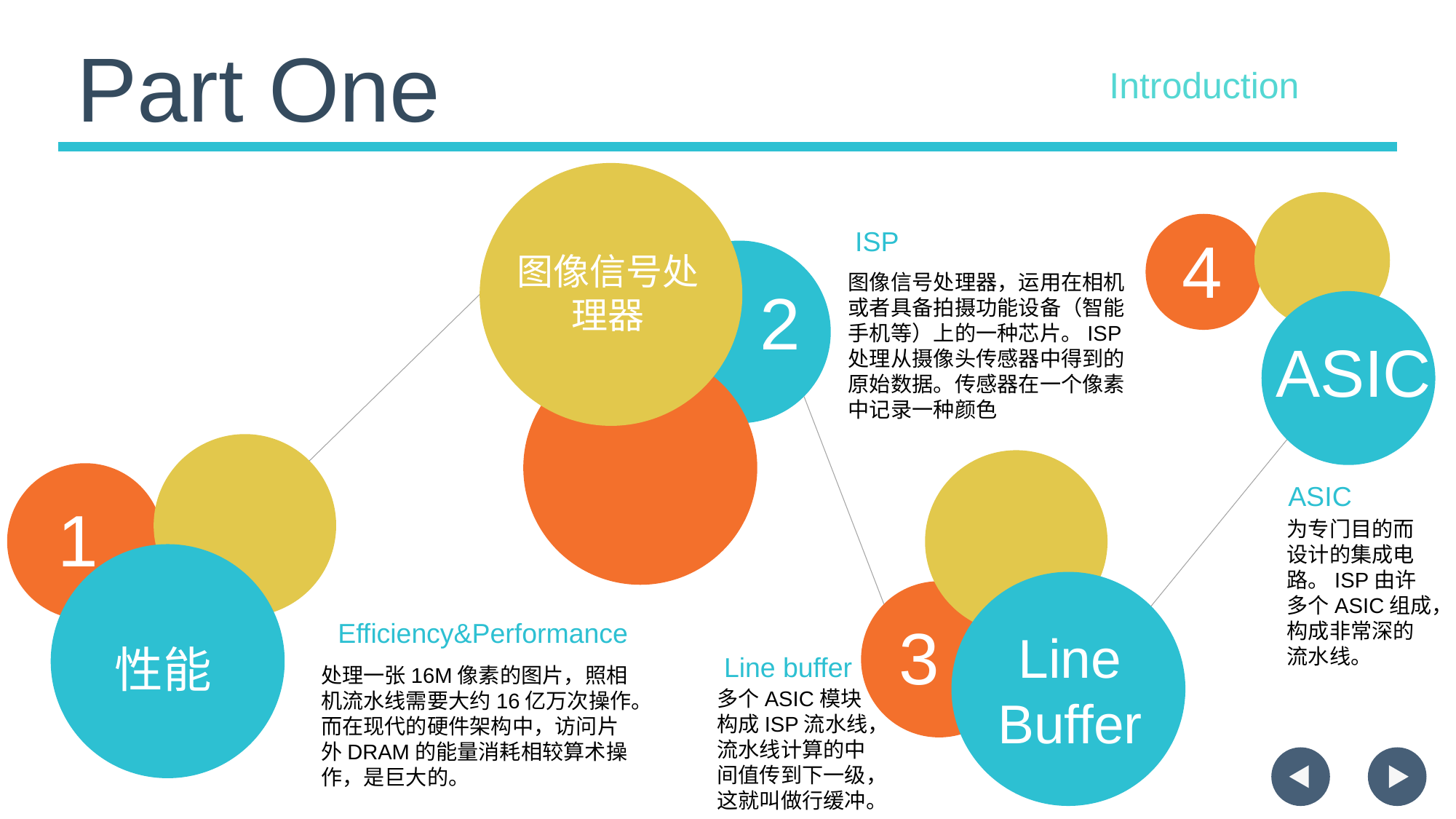

Part One
Introduction

ISP
4
图像信号处理器
图像信号处理器，运用在相机或者具备拍摄功能设备（智能手机等）上的一种芯片。ISP 处理从摄像头传感器中得到的原始数据。传感器在一个像素中记录一种颜色
2
ASIC

ASIC
1
为专门目的而设计的集成电路。ISP由许多个ASIC组成，构成非常深的流水线。
3
Efficiency&Performance
Line Buffer
性能
Line buffer
处理一张16M像素的图片，照相机流水线需要大约16亿万次操作。而在现代的硬件架构中，访问片外DRAM的能量消耗相较算术操作，是巨大的。
多个ASIC模块构成ISP流水线，流水线计算的中间值传到下一级，这就叫做行缓冲。